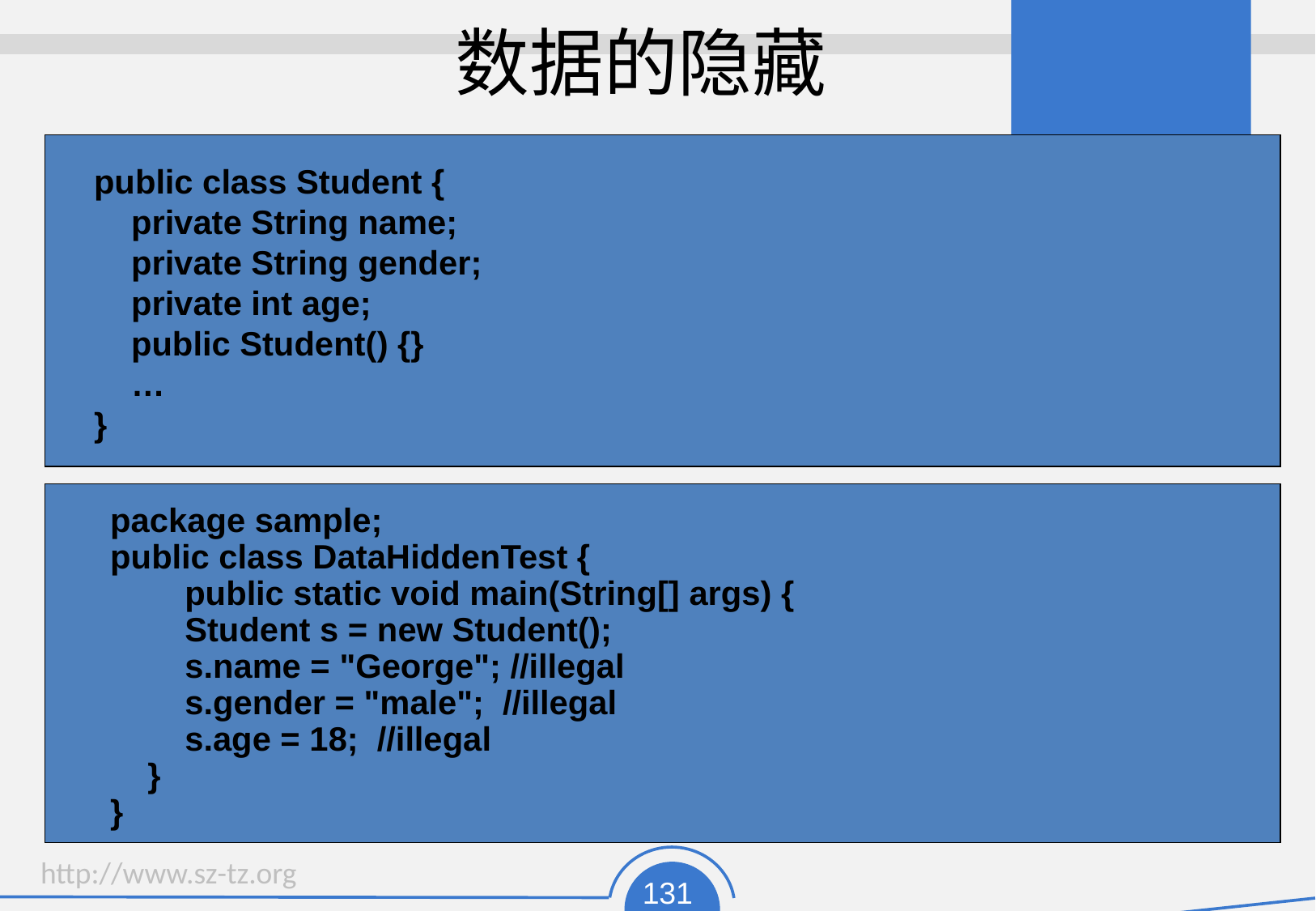

# 数据的隐藏

public class Student {
    private String name;
    private String gender;
    private int age;
    public Student() {}
    …
}

package sample;
public class DataHiddenTest {
        public static void main(String[] args) {
        Student s = new Student();
        s.name = "George"; //illegal
        s.gender = "male";  //illegal
        s.age = 18;  //illegal
    }
}